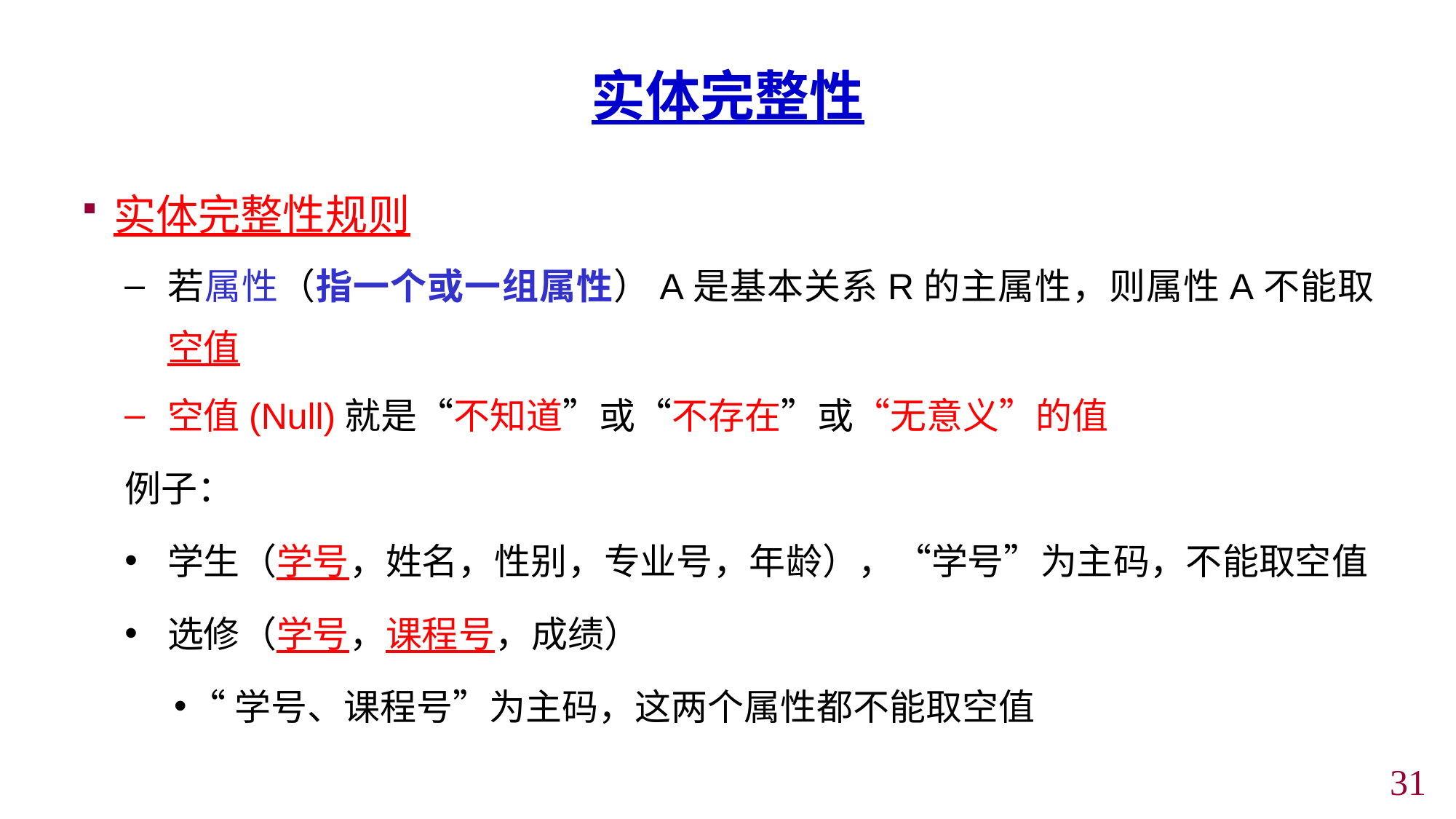

实体完整性

实体完整性规则
若属性（指一个或一组属性）A是基本关系R的主属性，则属性A不能取空值
空值(Null)就是“不知道”或“不存在”或“无意义”的值
例子：
学生（学号，姓名，性别，专业号，年龄），“学号”为主码，不能取空值
选修（学号，课程号，成绩）
“学号、课程号”为主码，这两个属性都不能取空值

31